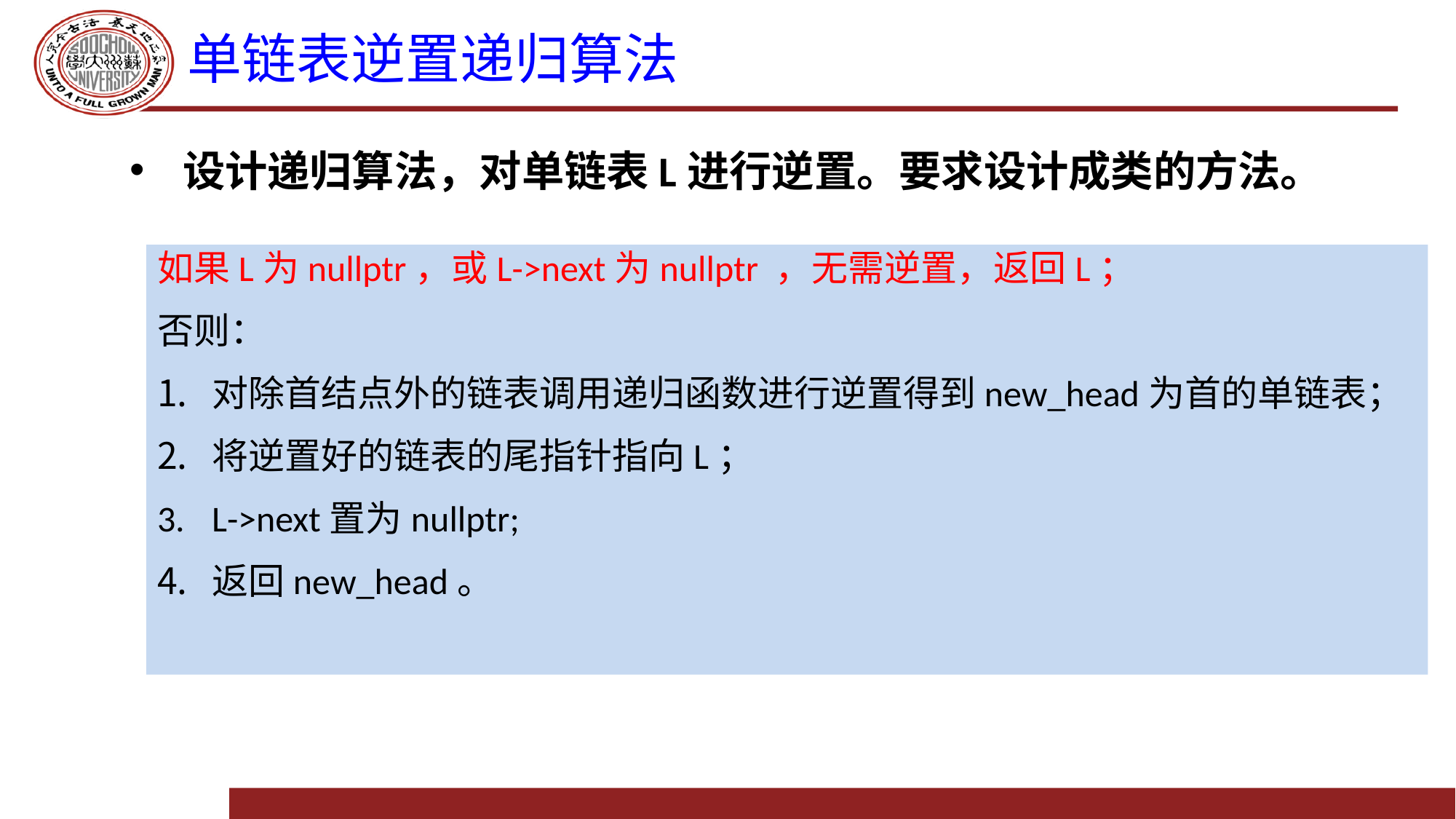

# 单链表逆置递归算法
设计递归算法，对单链表L进行逆置。要求设计成类的方法。
如果L为nullptr，或L->next为nullptr ，无需逆置，返回L；
否则：
对除首结点外的链表调用递归函数进行逆置得到new_head为首的单链表；
将逆置好的链表的尾指针指向L；
L->next置为nullptr;
返回new_head。